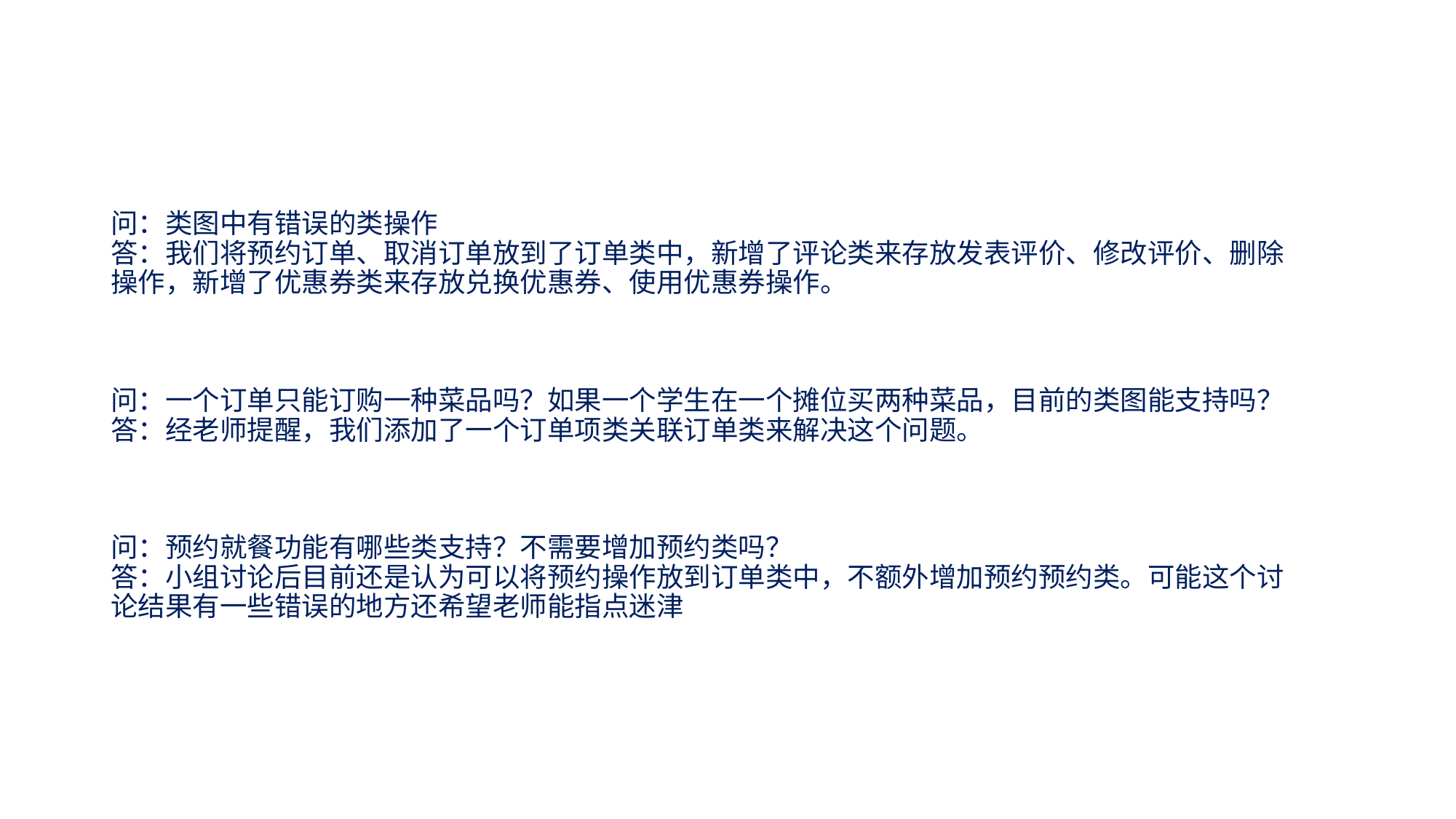

# 回答需求分析答辩时老师提出的问题
问：类图中有错误的类操作
答：我们将预约订单、取消订单放到了订单类中，新增了评论类来存放发表评价、修改评价、删除操作，新增了优惠券类来存放兑换优惠券、使用优惠券操作。

问：一个订单只能订购一种菜品吗？如果一个学生在一个摊位买两种菜品，目前的类图能支持吗？
答：经老师提醒，我们添加了一个订单项类关联订单类来解决这个问题。

问：预约就餐功能有哪些类支持？不需要增加预约类吗？
答：小组讨论后目前还是认为可以将预约操作放到订单类中，不额外增加预约预约类。可能这个讨论结果有一些错误的地方还希望老师能指点迷津